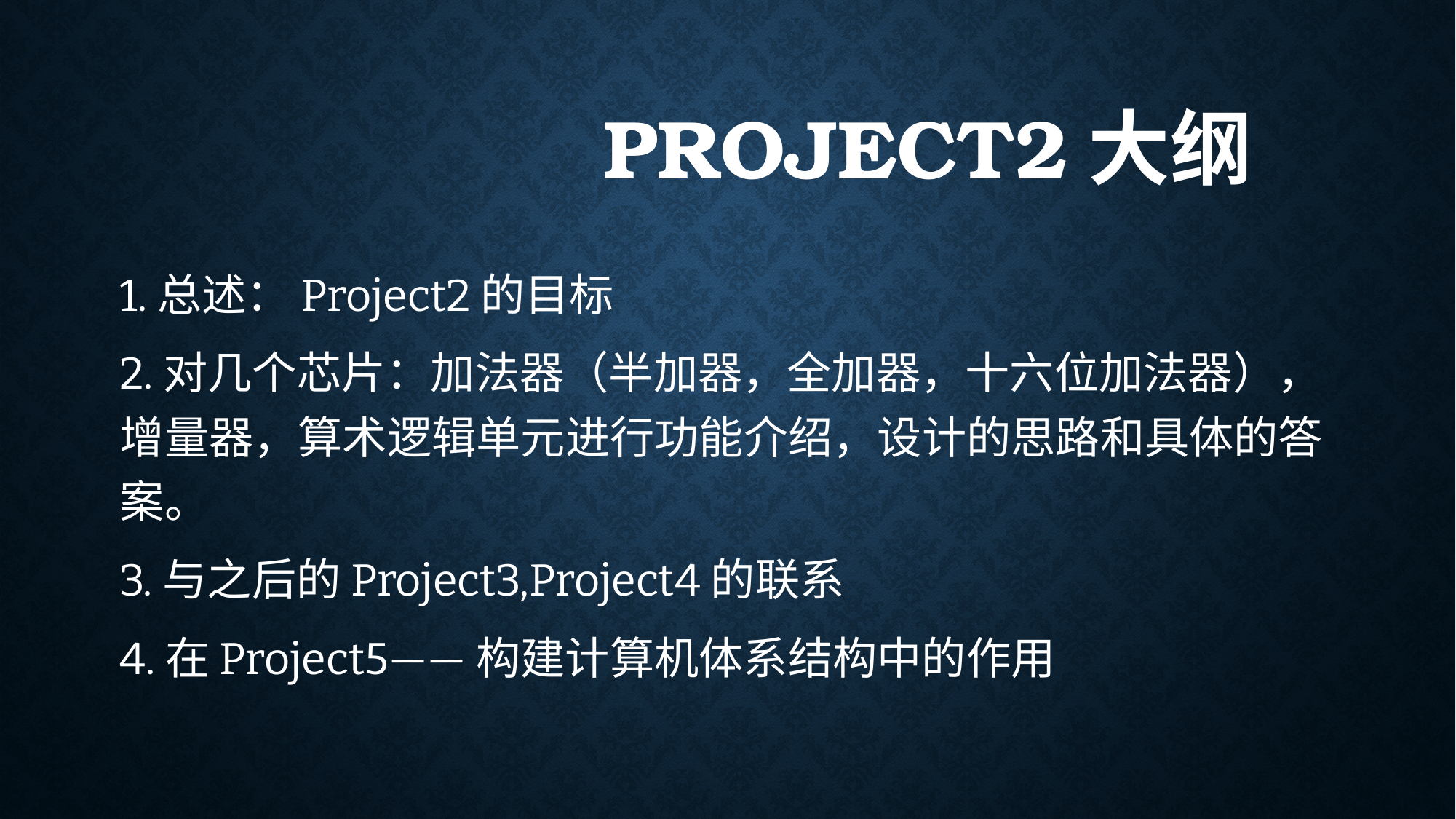

# Project2大纲
1.总述：Project2的目标
2.对几个芯片：加法器（半加器，全加器，十六位加法器），增量器，算术逻辑单元进行功能介绍，设计的思路和具体的答案。
3.与之后的Project3,Project4的联系
4.在Project5——构建计算机体系结构中的作用